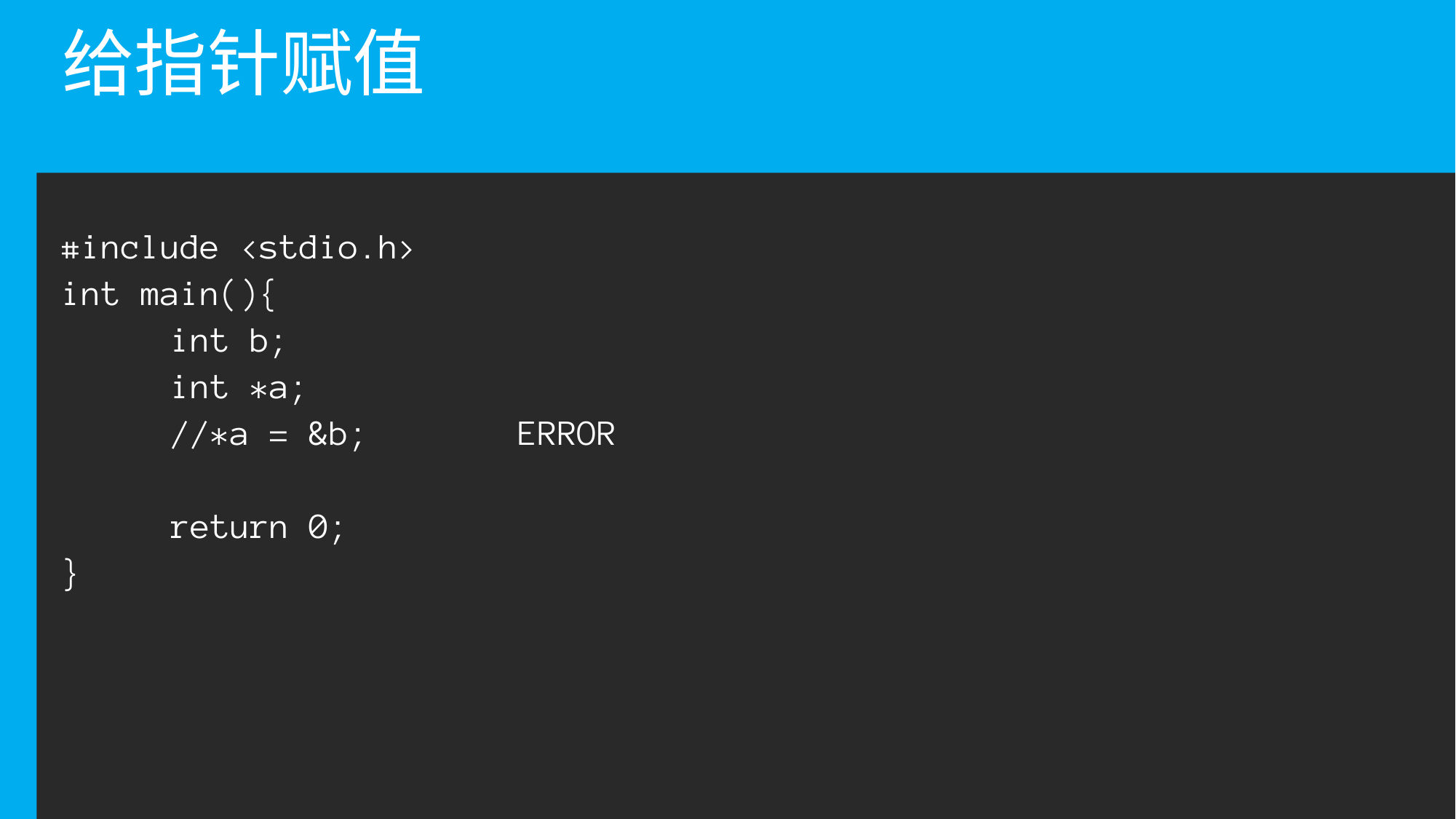

# 给指针赋值
#include <stdio.h>
int main(){
	int b;
	int *a;
	//*a = &b;		 ERROR

	return 0;
}